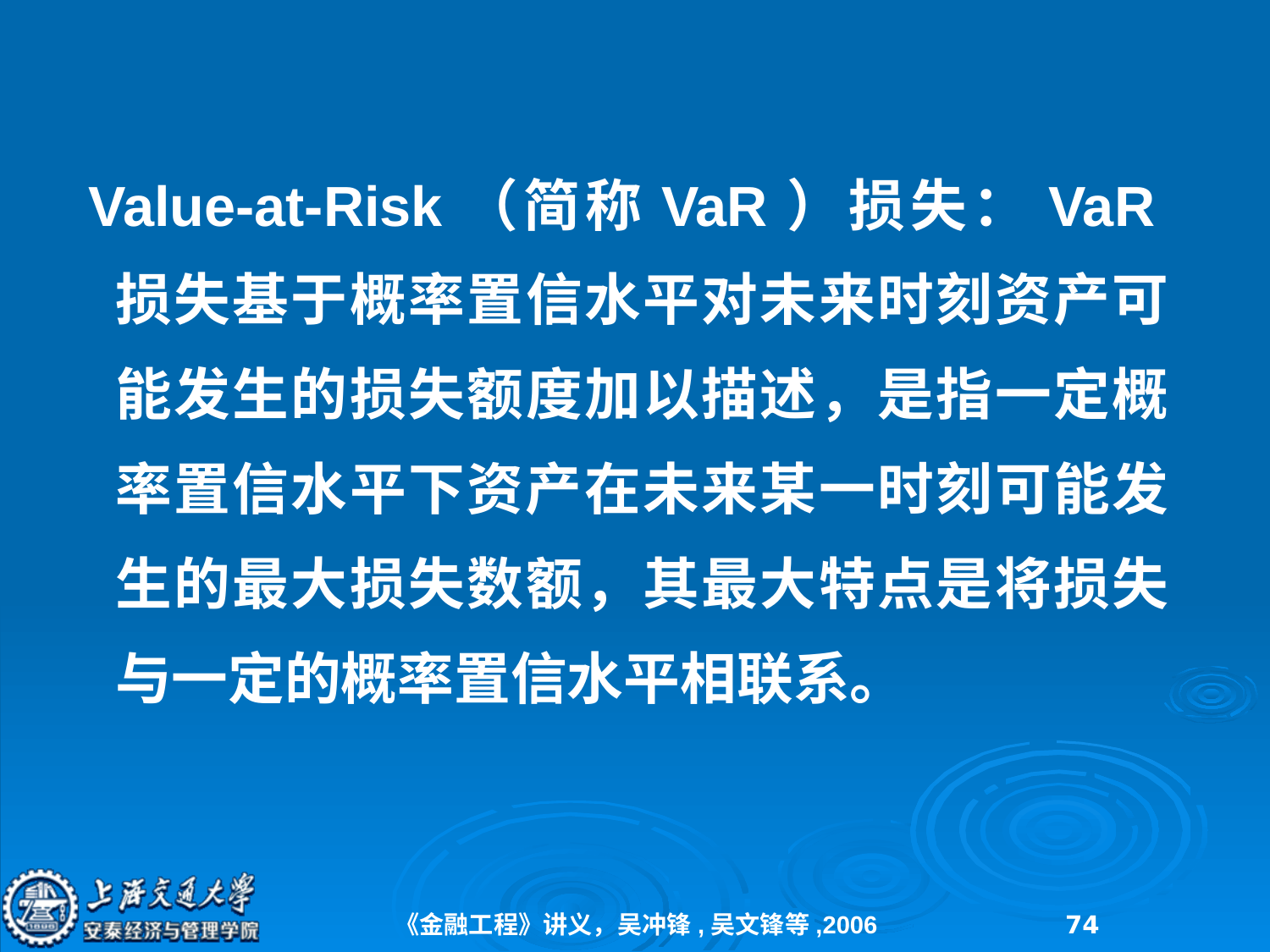

#
 Value-at-Risk（简称VaR）损失：VaR损失基于概率置信水平对未来时刻资产可能发生的损失额度加以描述，是指一定概率置信水平下资产在未来某一时刻可能发生的最大损失数额，其最大特点是将损失与一定的概率置信水平相联系。